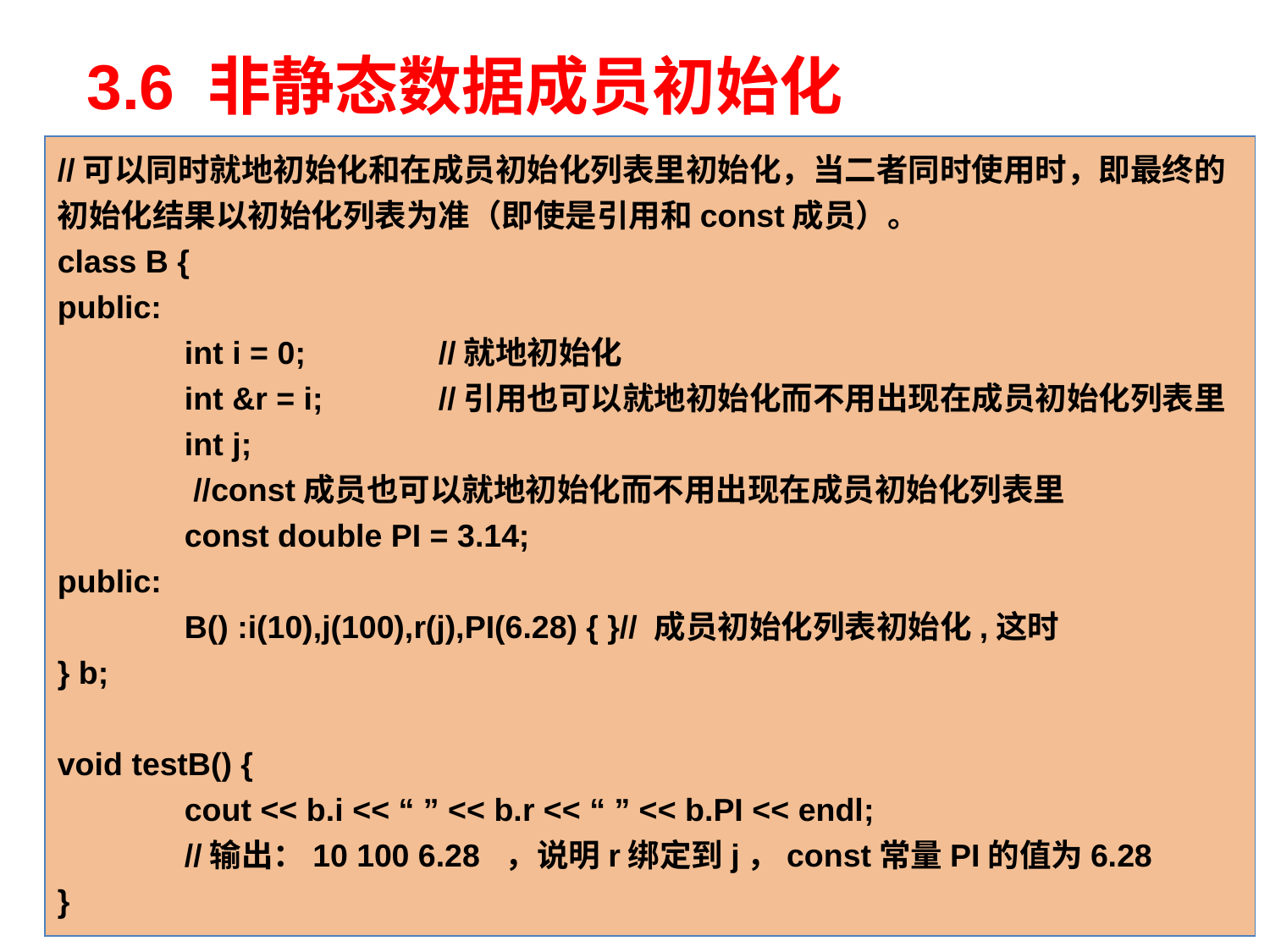

# 3.6 非静态数据成员初始化
//可以同时就地初始化和在成员初始化列表里初始化，当二者同时使用时，即最终的初始化结果以初始化列表为准（即使是引用和const成员）。
class B {
public:
	int i = 0;		//就地初始化
	int &r = i;	//引用也可以就地初始化而不用出现在成员初始化列表里
	int j;
	 //const成员也可以就地初始化而不用出现在成员初始化列表里
	const double PI = 3.14;
public:
	B() :i(10),j(100),r(j),PI(6.28) { }// 成员初始化列表初始化,这时
} b;

void testB() {
	cout << b.i << “ ” << b.r << “ ” << b.PI << endl;
	//输出：10 100 6.28  ，说明r绑定到j，const常量PI的值为6.28
}